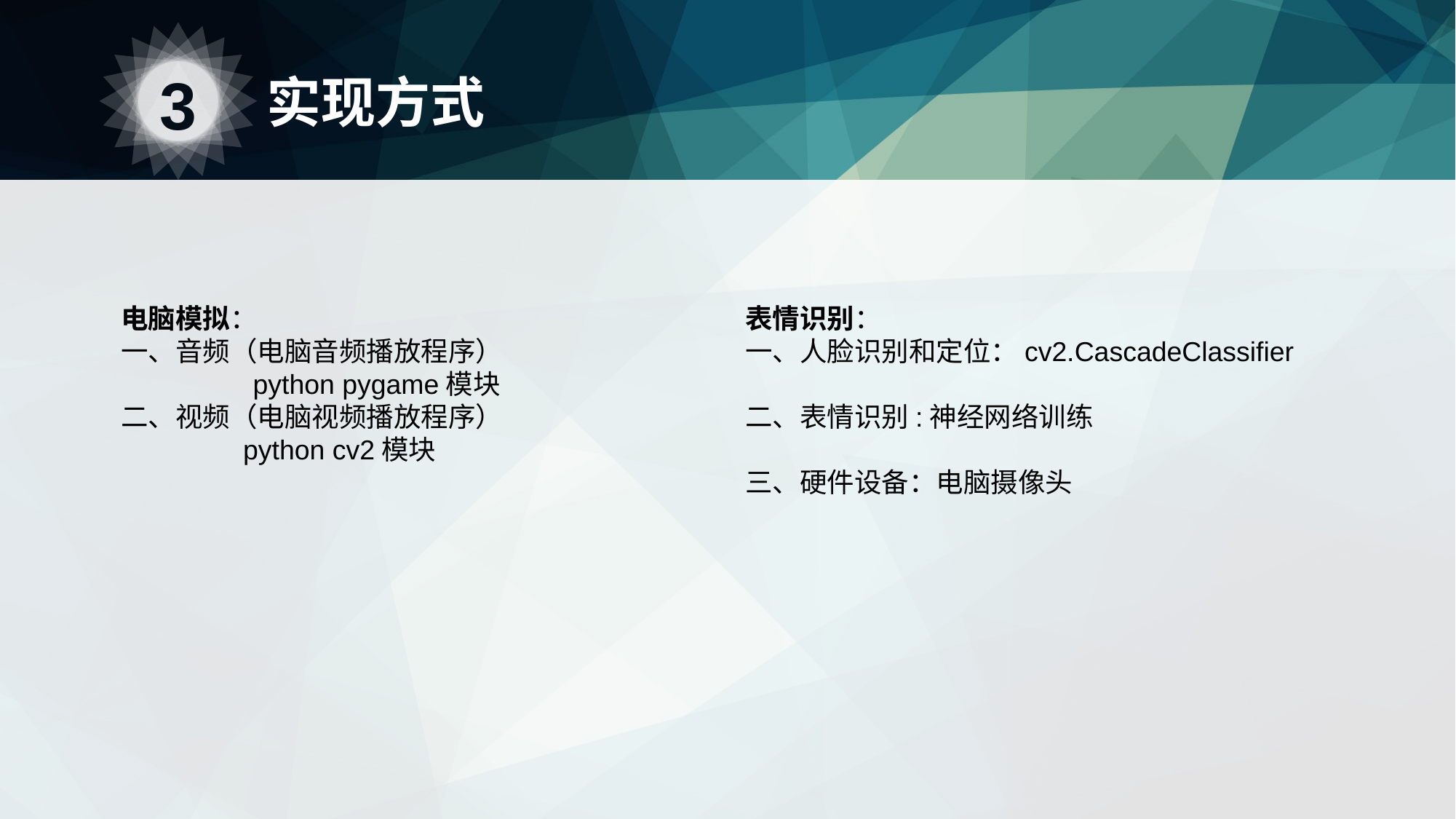

3
实现方式
电脑模拟：
一、音频（电脑音频播放程序）
	   python pygame模块
二、视频（电脑视频播放程序）
                python cv2模块

表情识别：
一、人脸识别和定位：cv2.CascadeClassifier

二、表情识别:神经网络训练

三、硬件设备：电脑摄像头